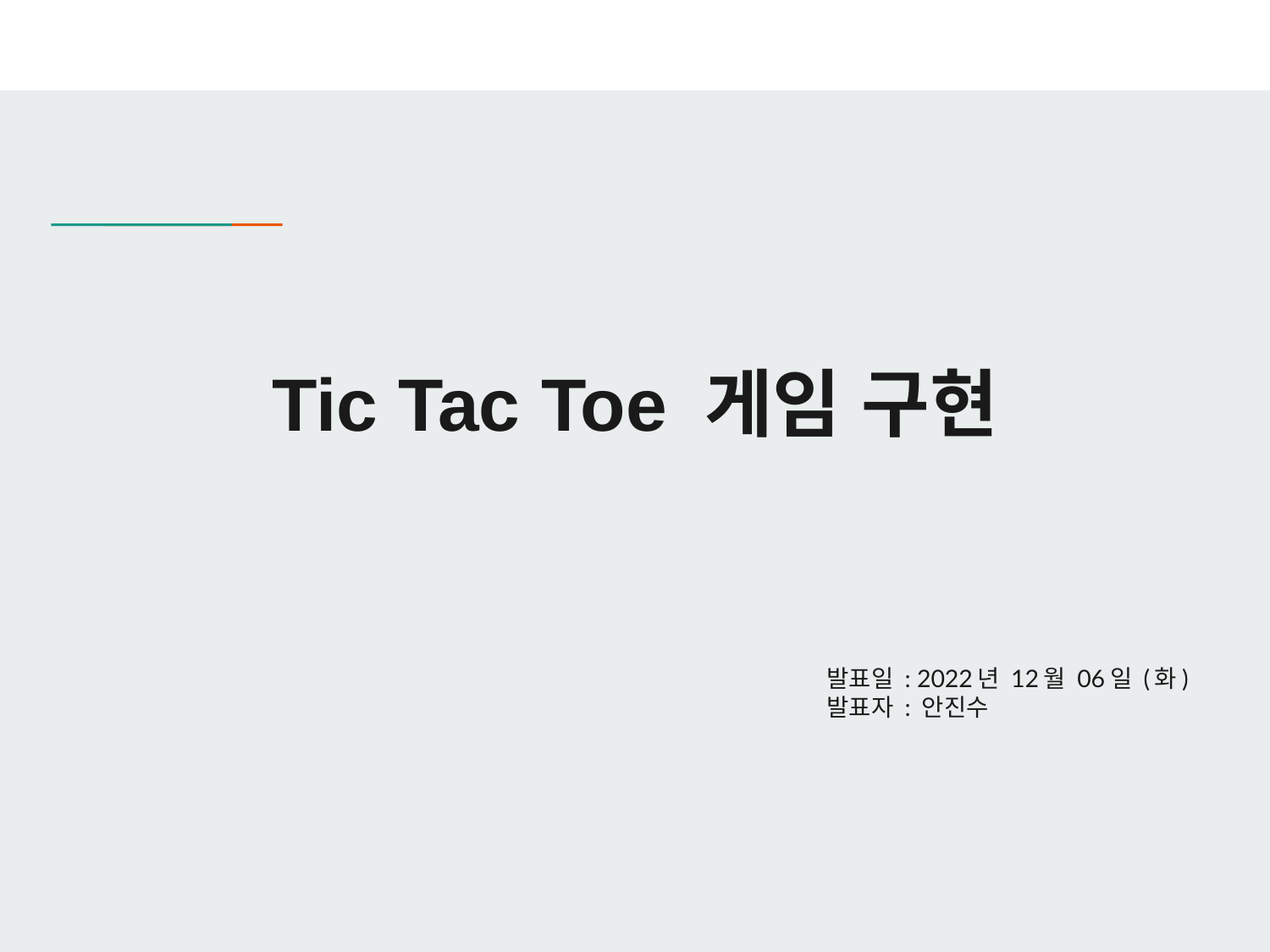

# Tic Tac Toe 게임 구현
발표일 : 2022년 12월 06일 (화)
발표자 : 안진수